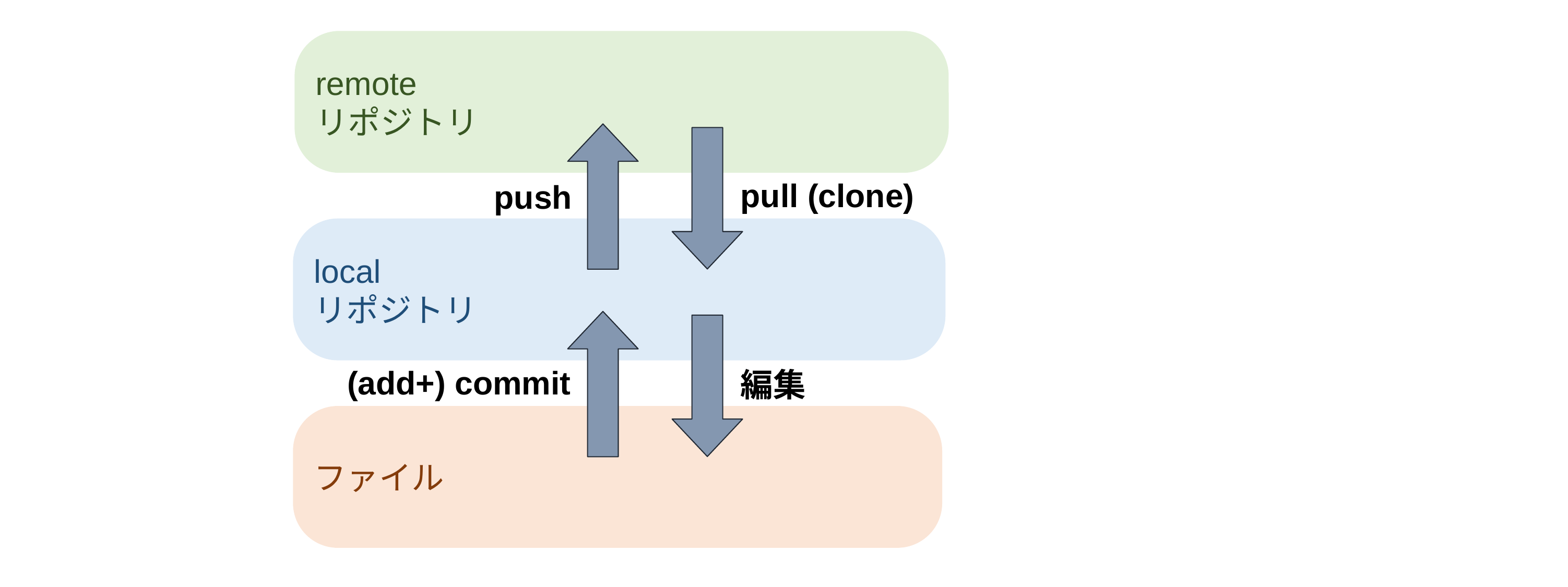

remote
リポジトリ

pull (clone)
push
local
リポジトリ

(add+) commit
編集
ファイル